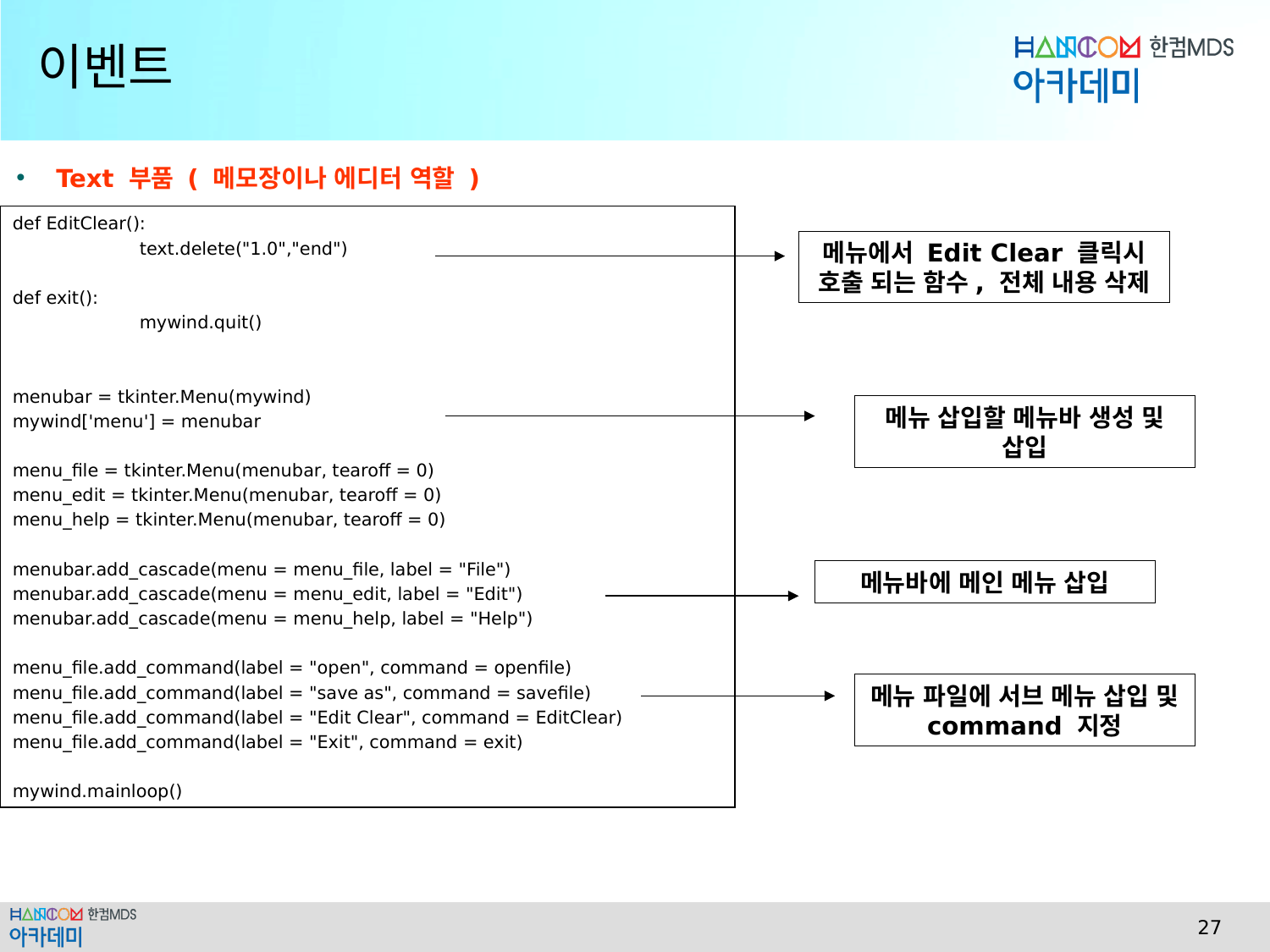

# 이벤트
Text 부품 ( 메모장이나 에디터 역할 )
def EditClear():
	text.delete("1.0","end")

def exit():
	mywind.quit()

menubar = tkinter.Menu(mywind)
mywind['menu'] = menubar

menu_file = tkinter.Menu(menubar, tearoff = 0)
menu_edit = tkinter.Menu(menubar, tearoff = 0)
menu_help = tkinter.Menu(menubar, tearoff = 0)

menubar.add_cascade(menu = menu_file, label = "File")
menubar.add_cascade(menu = menu_edit, label = "Edit")
menubar.add_cascade(menu = menu_help, label = "Help")

menu_file.add_command(label = "open", command = openfile)
menu_file.add_command(label = "save as", command = savefile)
menu_file.add_command(label = "Edit Clear", command = EditClear)
menu_file.add_command(label = "Exit", command = exit)

mywind.mainloop()
메뉴에서 Edit Clear 클릭시 호출 되는 함수, 전체 내용 삭제
메뉴 삽입할 메뉴바 생성 및 삽입
메뉴바에 메인 메뉴 삽입
메뉴 파일에 서브 메뉴 삽입 및 command 지정
                               27